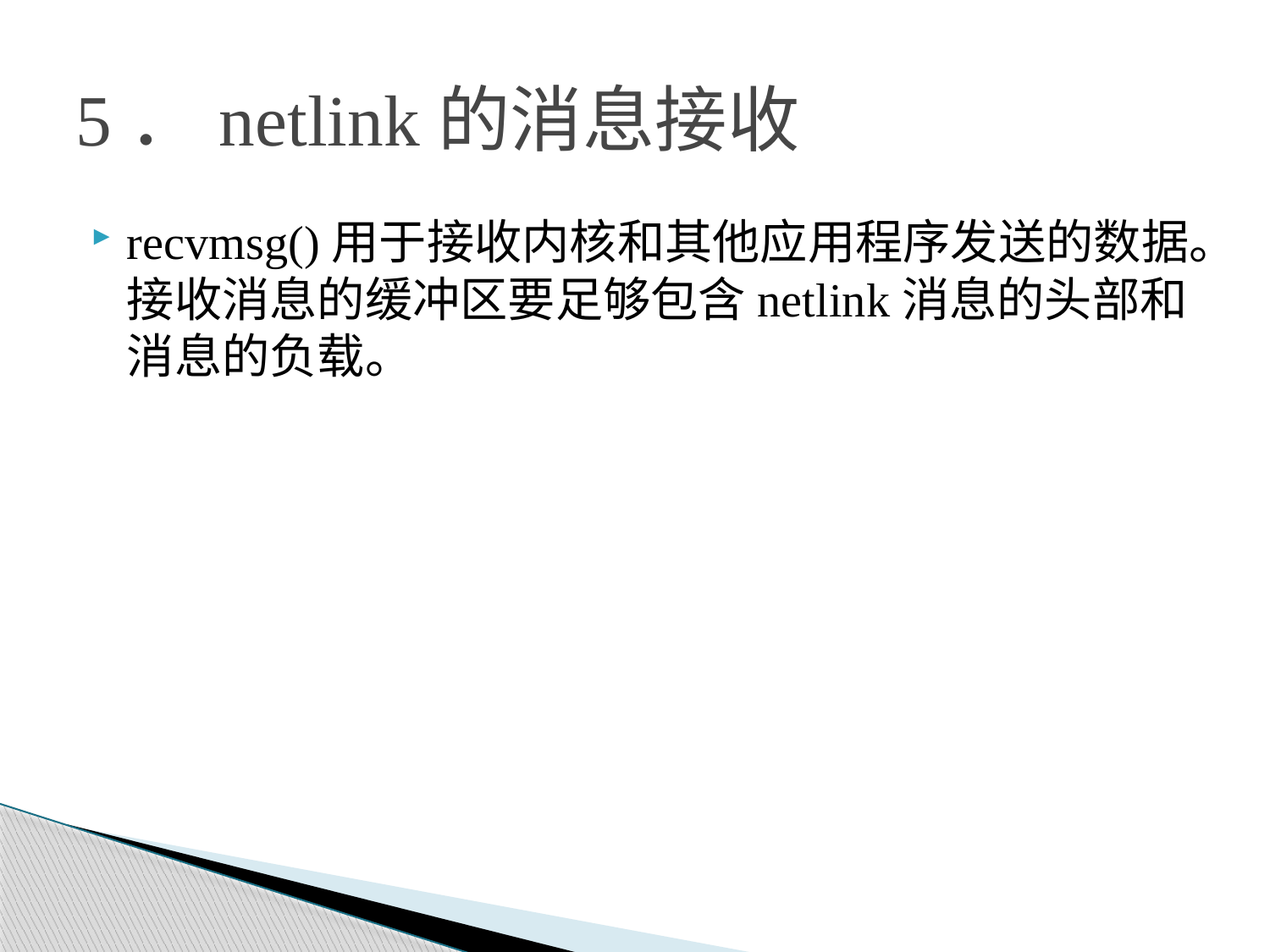

# 5．netlink的消息接收
recvmsg()用于接收内核和其他应用程序发送的数据。接收消息的缓冲区要足够包含netlink消息的头部和消息的负载。